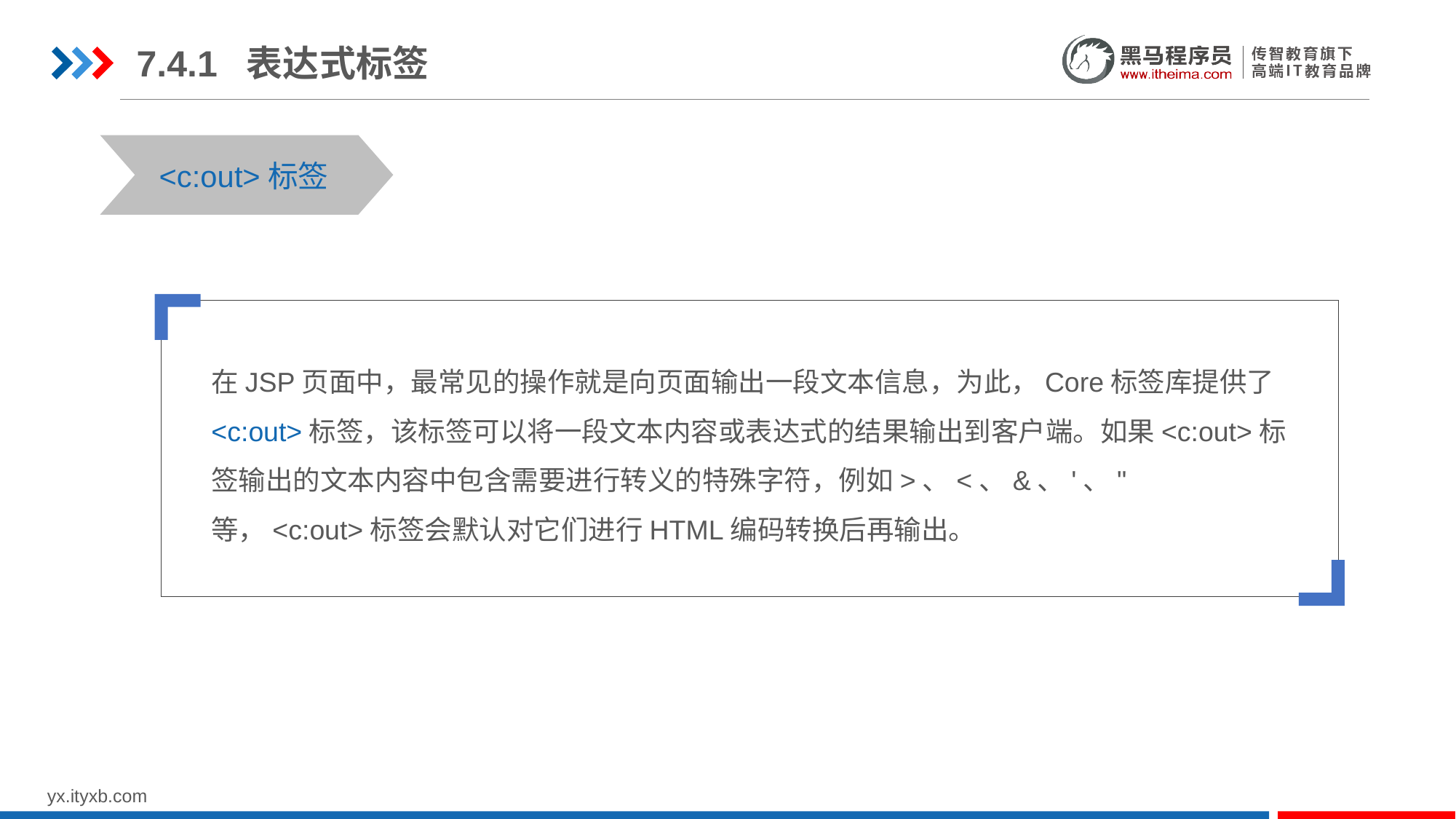

7.4.1  表达式标签

<c:out>标签

在JSP页面中，最常见的操作就是向页面输出一段文本信息，为此，Core标签库提供了<c:out>标签，该标签可以将一段文本内容或表达式的结果输出到客户端。如果<c:out>标签输出的文本内容中包含需要进行转义的特殊字符，例如>、<、&、'、" 等，<c:out>标签会默认对它们进行HTML编码转换后再输出。